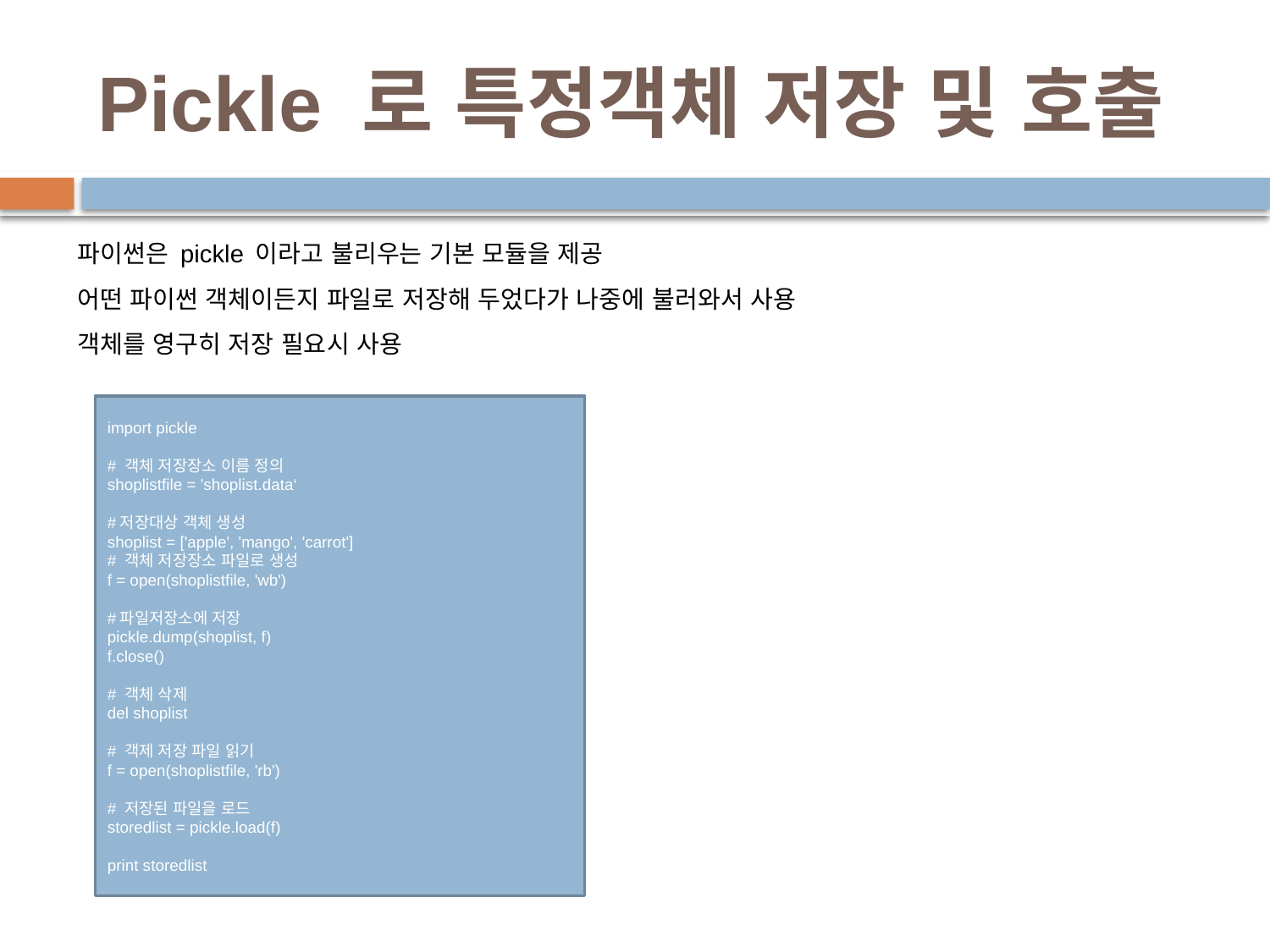

# Pickle 로 특정객체 저장 및 호출
파이썬은 pickle 이라고 불리우는 기본 모듈을 제공
어떤 파이썬 객체이든지 파일로 저장해 두었다가 나중에 불러와서 사용
객체를 영구히 저장 필요시 사용
import pickle

# 객체 저장장소 이름 정의
shoplistfile = 'shoplist.data‘

#저장대상 객체 생성
shoplist = ['apple', 'mango', 'carrot']
# 객체 저장장소 파일로 생성
f = open(shoplistfile, 'wb')
#파일저장소에 저장
pickle.dump(shoplist, f)
f.close()

# 객체 삭제
del shoplist

# 객제 저장 파일 읽기
f = open(shoplistfile, 'rb')
# 저장된 파일을 로드
storedlist = pickle.load(f)

print storedlist